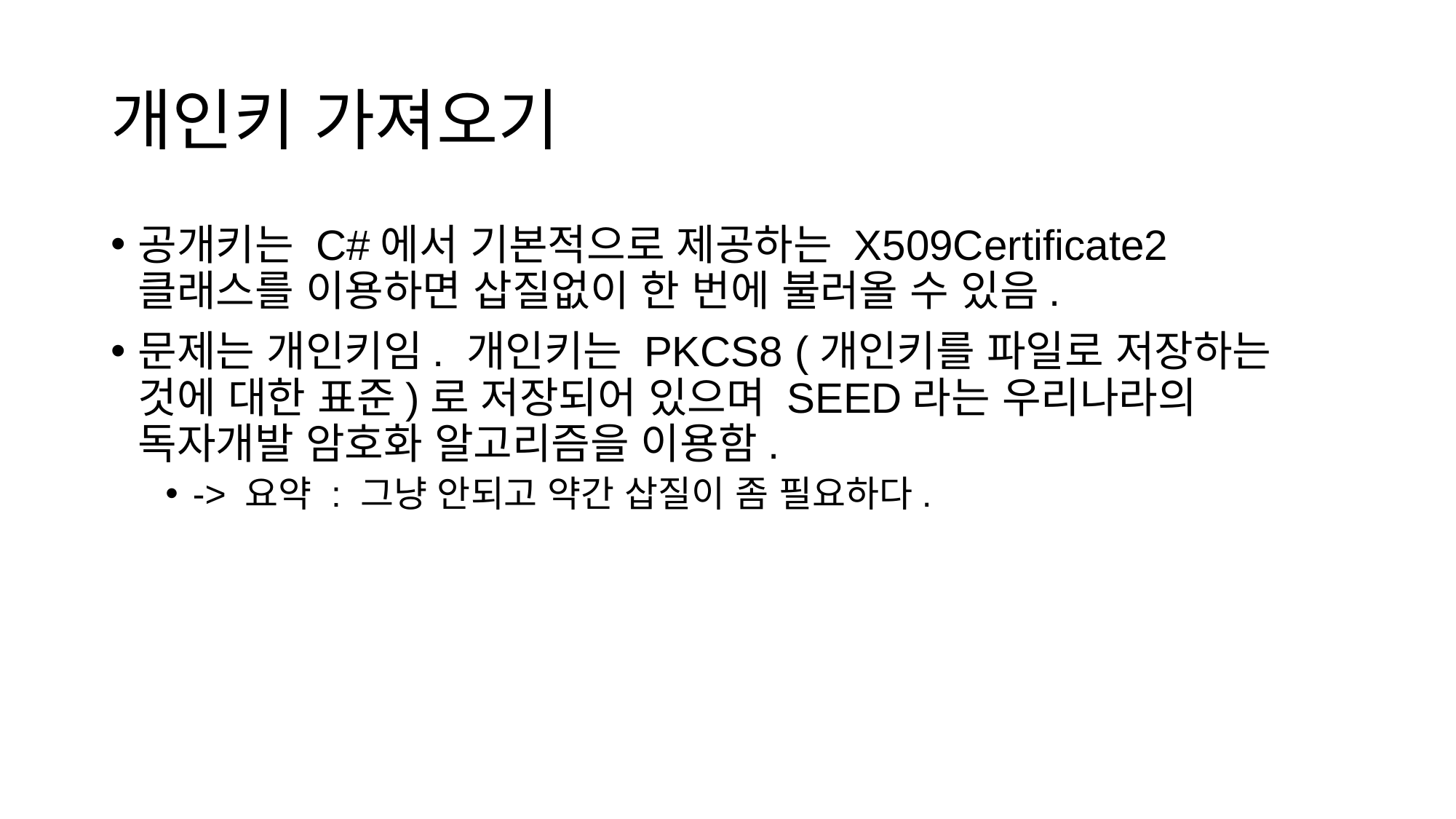

# 개인키 가져오기
공개키는 C#에서 기본적으로 제공하는 X509Certificate2 클래스를 이용하면 삽질없이 한 번에 불러올 수 있음.
문제는 개인키임. 개인키는 PKCS8 (개인키를 파일로 저장하는 것에 대한 표준)로 저장되어 있으며 SEED라는 우리나라의 독자개발 암호화 알고리즘을 이용함.
-> 요약 : 그냥 안되고 약간 삽질이 좀 필요하다.